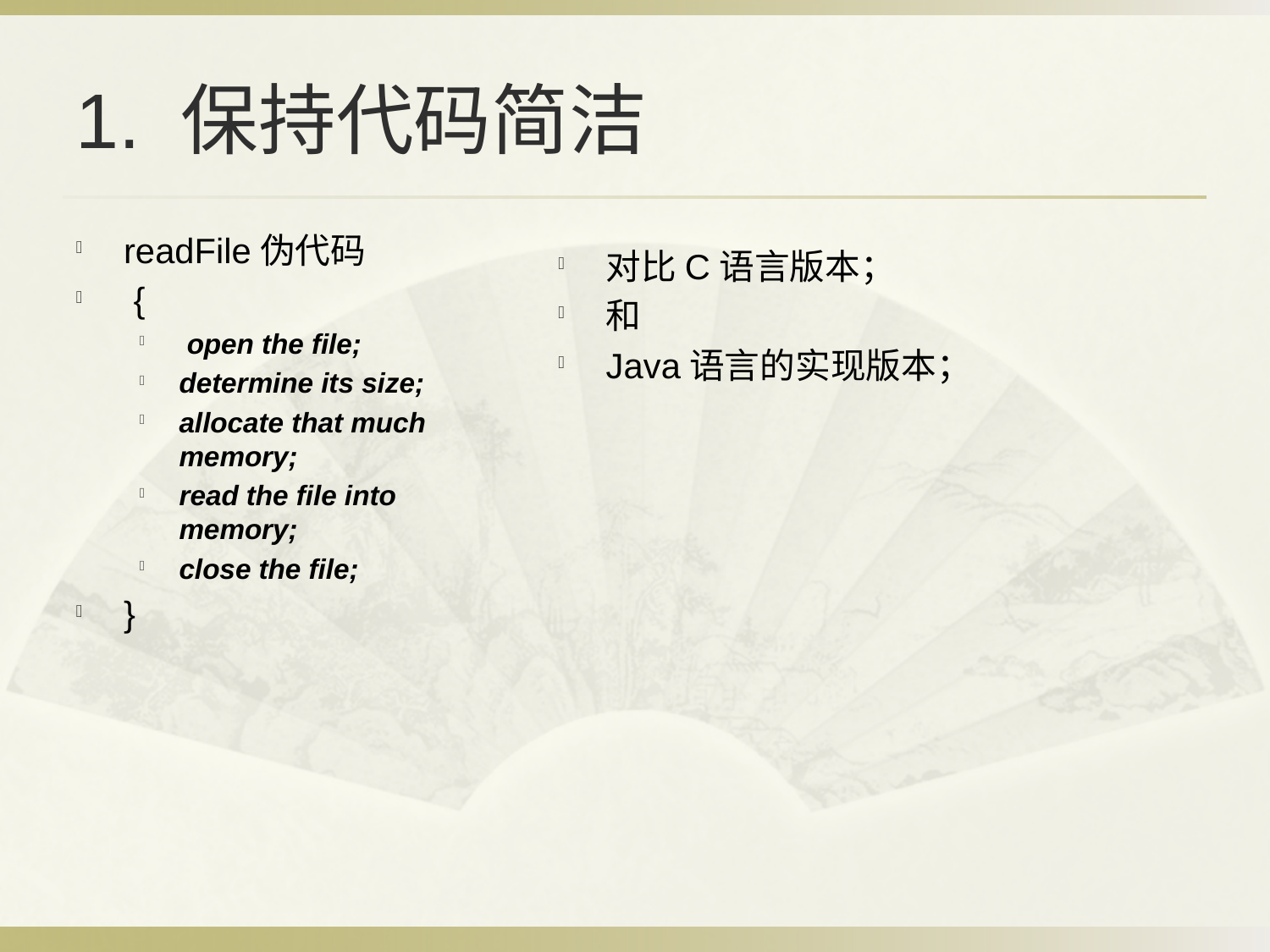

# 1. 保持代码简洁
readFile伪代码
 {
 open the file;
determine its size;
allocate that much memory;
read the file into memory;
close the file;
}

对比C语言版本；
和
Java语言的实现版本；